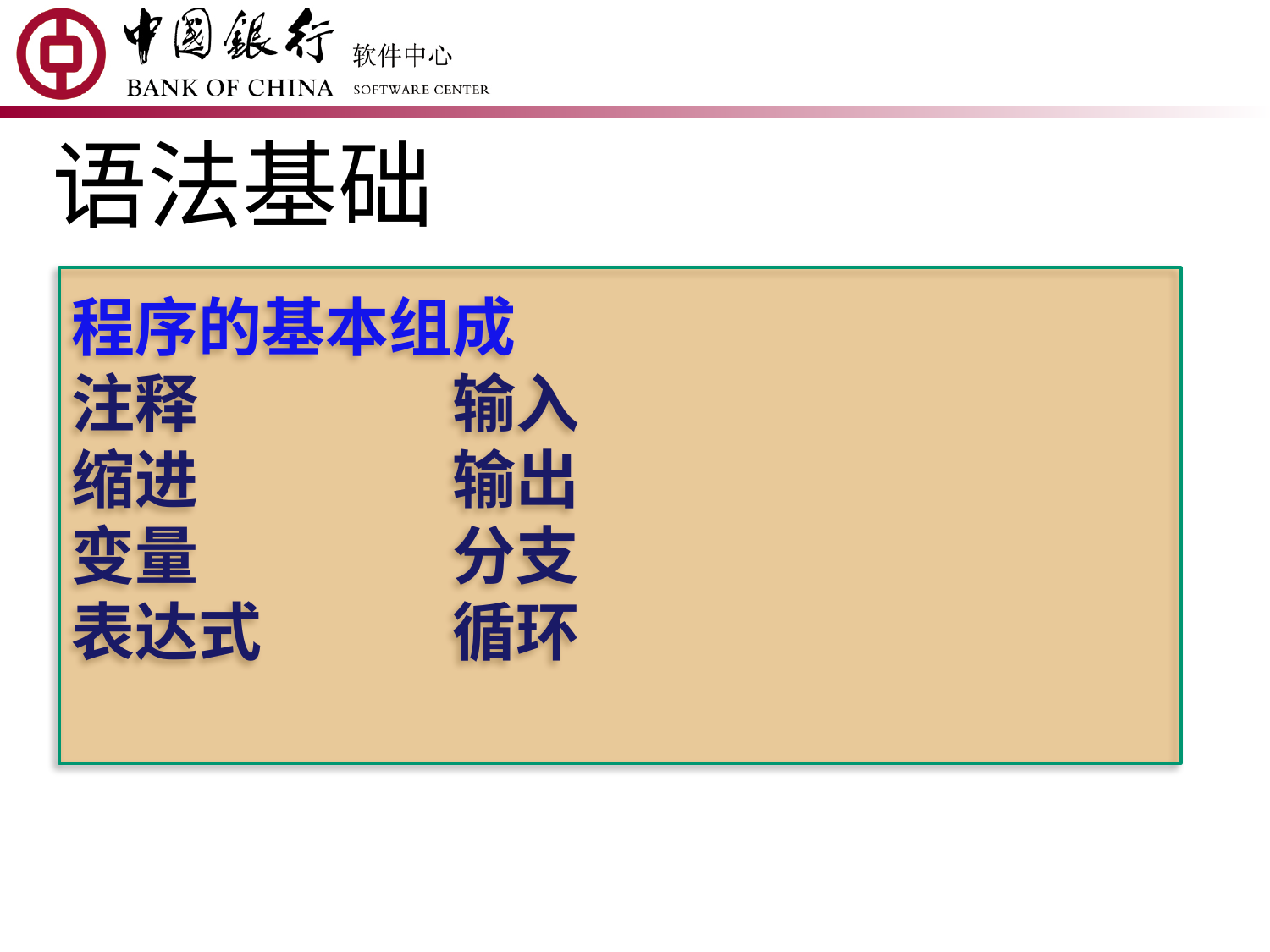

语法基础
程序的基本组成
注释		输入
缩进		输出
变量		分支
表达式		循环